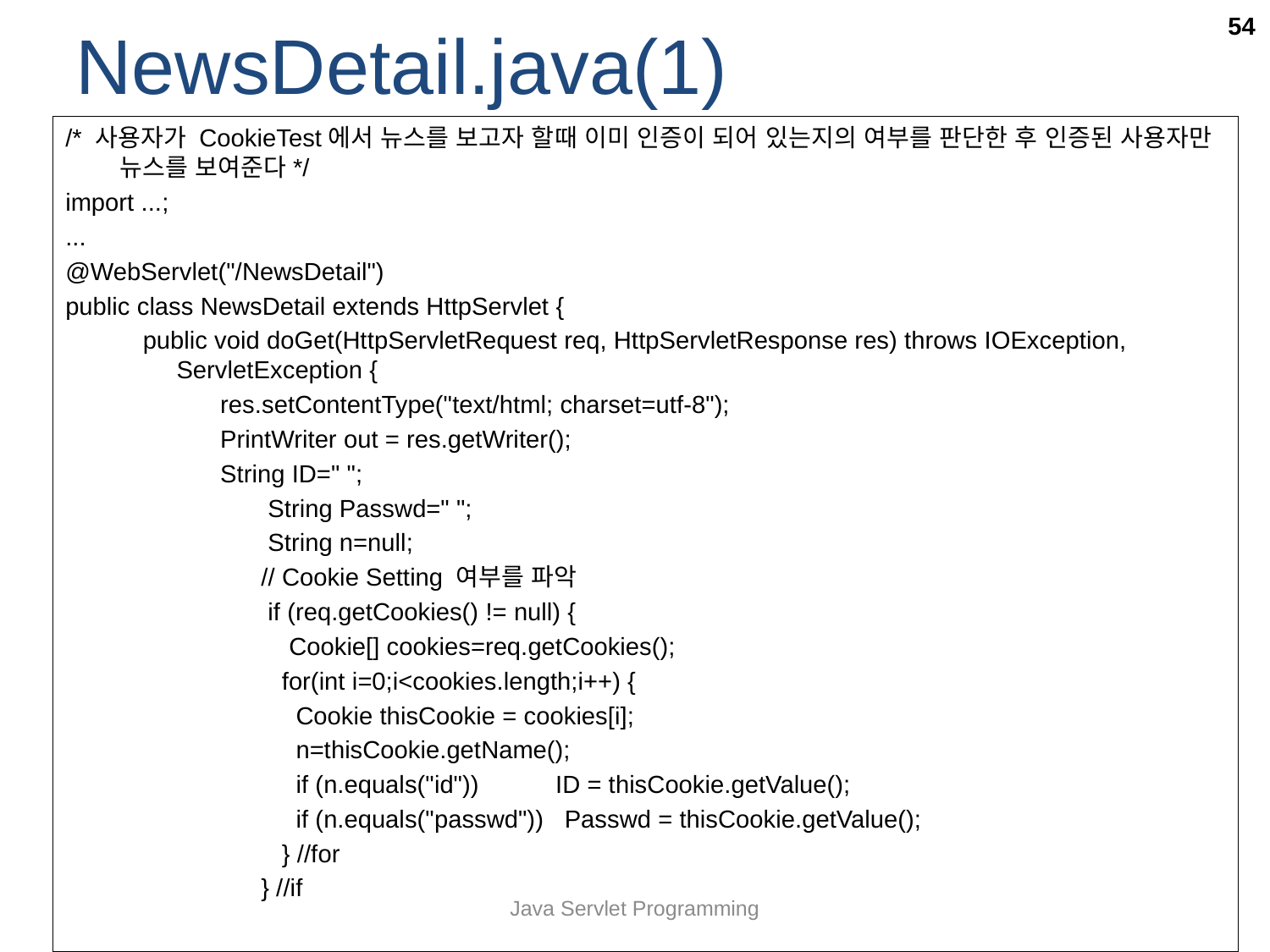

54
NewsDetail.java(1)
/* 사용자가 CookieTest에서 뉴스를 보고자 할때 이미 인증이 되어 있는지의 여부를 판단한 후 인증된 사용자만   뉴스를 보여준다*/
import ...;
...
@WebServlet("/NewsDetail")
public class NewsDetail extends HttpServlet {
  public void doGet(HttpServletRequest req, HttpServletResponse res) throws IOException, ServletException {
    res.setContentType("text/html; charset=utf-8");
    PrintWriter out = res.getWriter();
    String ID=" ";
	    String Passwd=" ";
	    String n=null;
	   // Cookie Setting 여부를 파악
	    if (req.getCookies() != null) {
	       Cookie[] cookies=req.getCookies();
	      for(int i=0;i<cookies.length;i++) {
	        Cookie thisCookie = cookies[i];
	        n=thisCookie.getName();
	        if (n.equals("id"))           ID = thisCookie.getValue();
	        if (n.equals("passwd"))   Passwd = thisCookie.getValue();
	      } //for
	   } //if

Java Servlet Programming